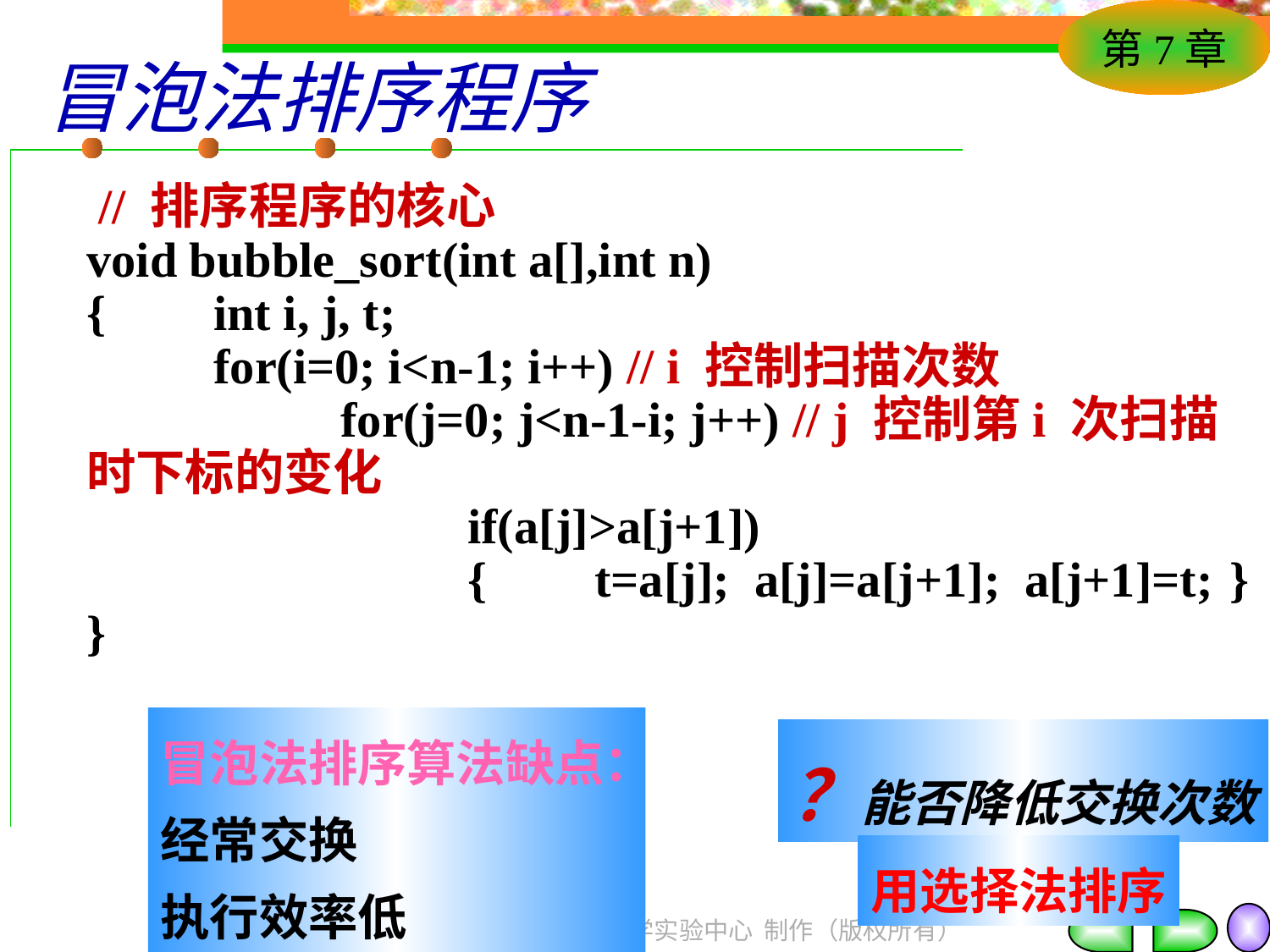

# 冒泡法排序程序
 // 排序程序的核心
void bubble_sort(int a[],int n)
{	int i, j, t;
	for(i=0; i<n-1; i++) // i 控制扫描次数
		for(j=0; j<n-1-i; j++) // j 控制第i 次扫描时下标的变化
			if(a[j]>a[j+1])
			{	t=a[j];  a[j]=a[j+1];  a[j+1]=t;	}
}
冒泡法排序算法缺点：经常交换
执行效率低
？能否降低交换次数
用选择法排序